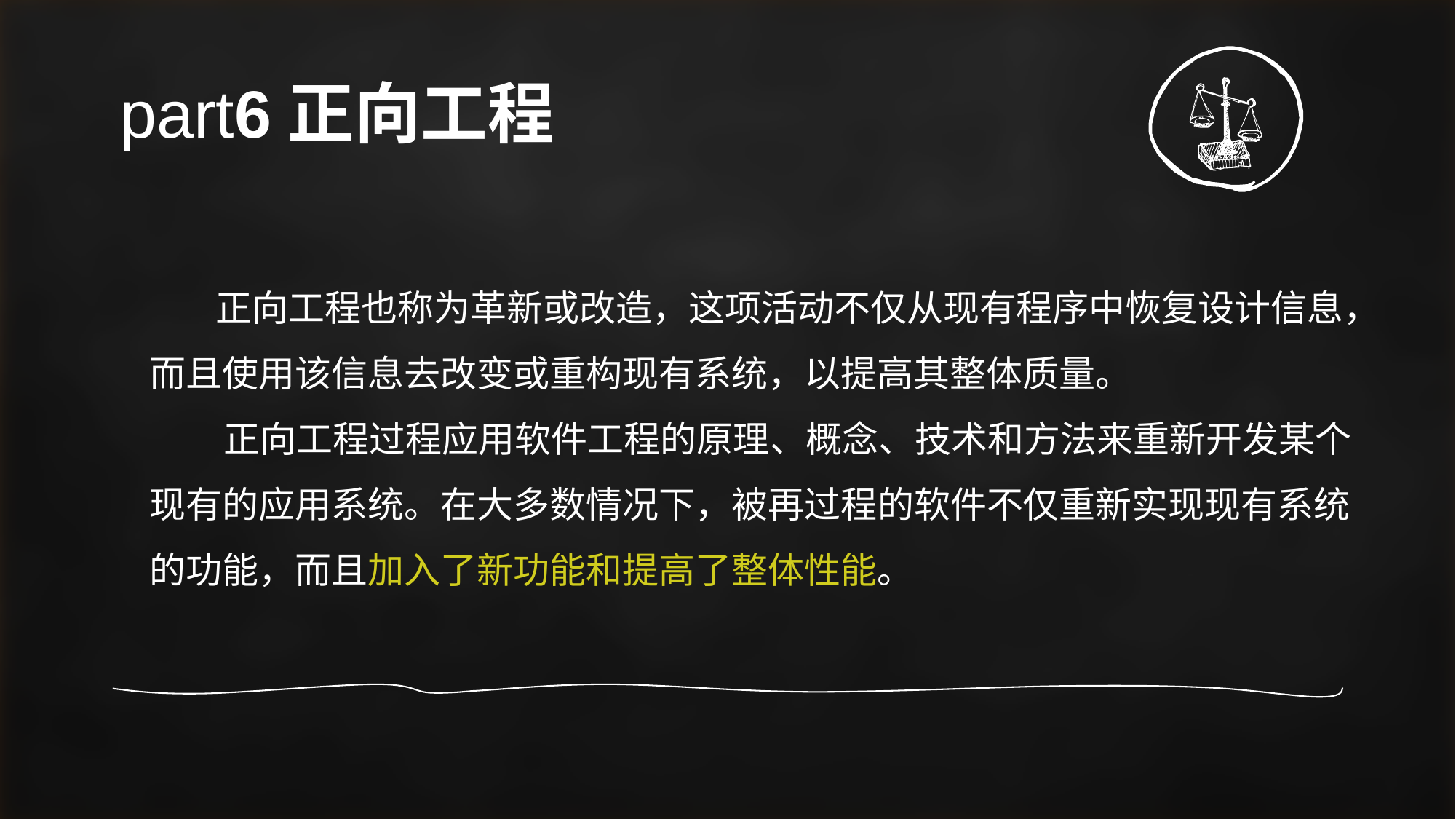

# part6正向工程

       正向工程也称为革新或改造，这项活动不仅从现有程序中恢复设计信息，而且使用该信息去改变或重构现有系统，以提高其整体质量。
        正向工程过程应用软件工程的原理、概念、技术和方法来重新开发某个现有的应用系统。在大多数情况下，被再过程的软件不仅重新实现现有系统的功能，而且加入了新功能和提高了整体性能。